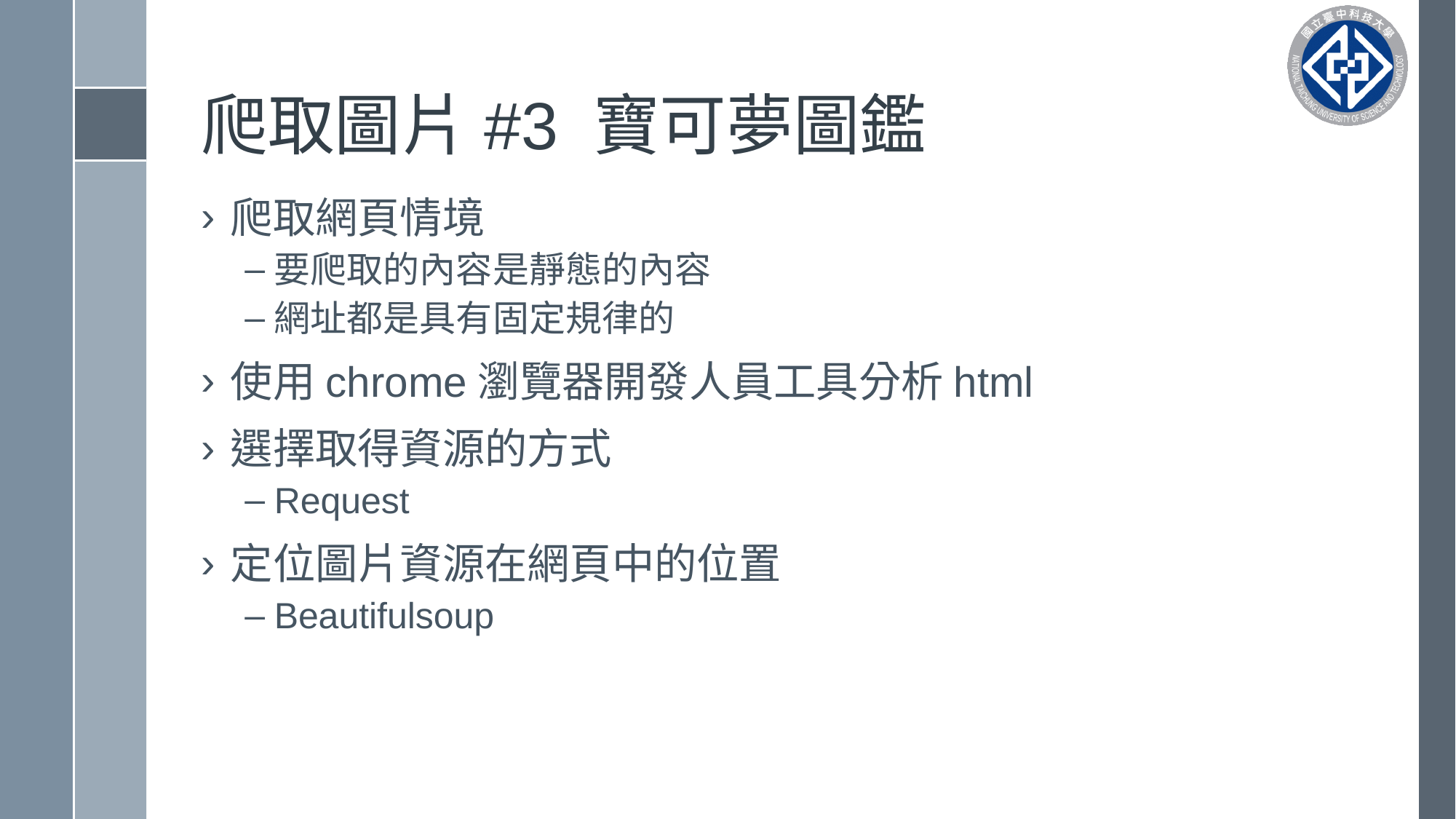

# 爬取圖片#3 寶可夢圖鑑
爬取網頁情境
要爬取的內容是靜態的內容
網址都是具有固定規律的
使用chrome瀏覽器開發人員工具分析html
選擇取得資源的方式
Request
定位圖片資源在網頁中的位置
Beautifulsoup